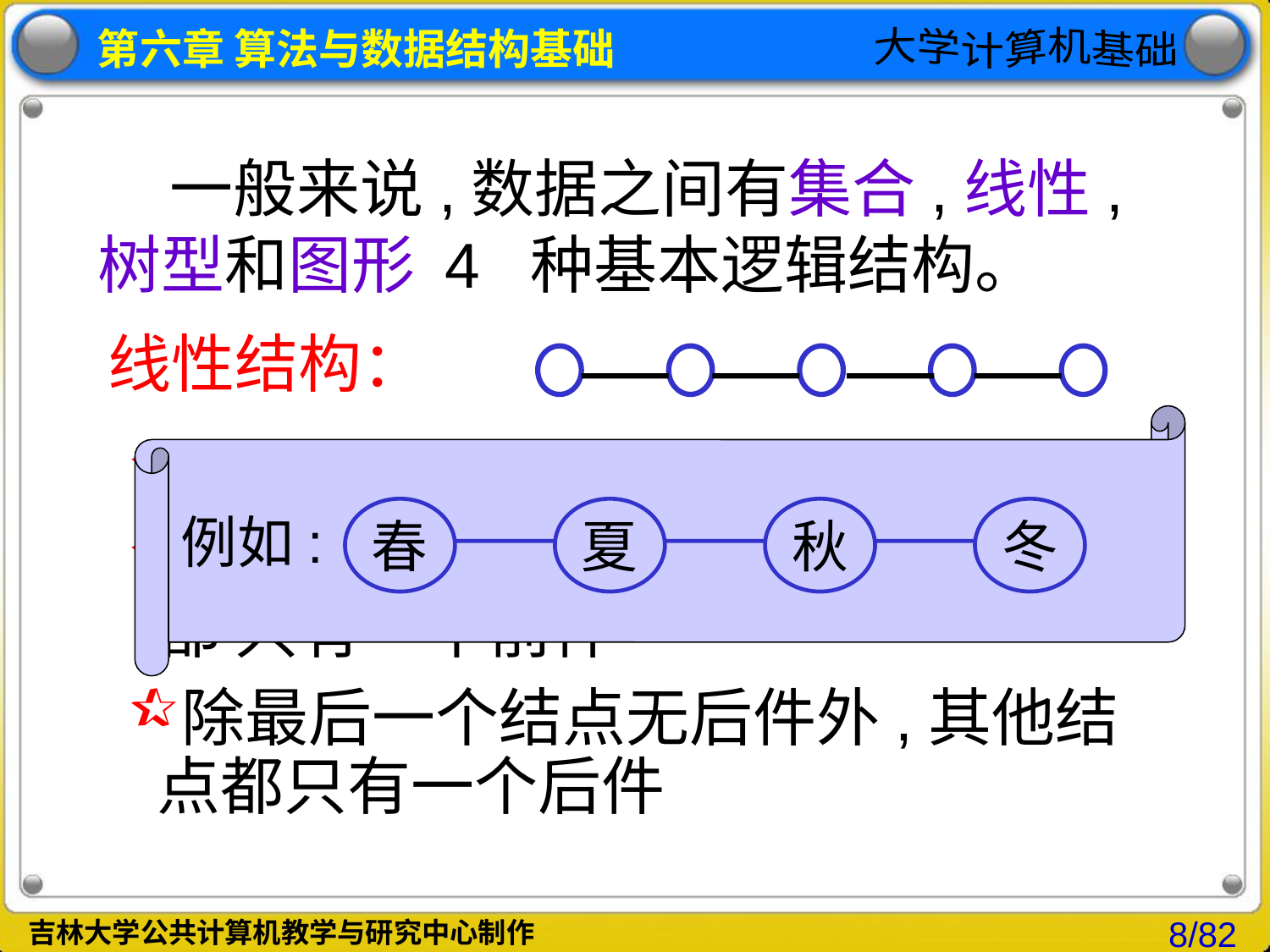

# 一般来说,数据之间有集合,线性,树型和图形 4  种基本逻辑结构。
线性结构：

例如:
春
夏
秋
冬

数据元素之间是一对一的关系
除第一个结点无前件外,其他结点都 只有一个前件
除最后一个结点无后件外,其他结点都只有一个后件

8/82